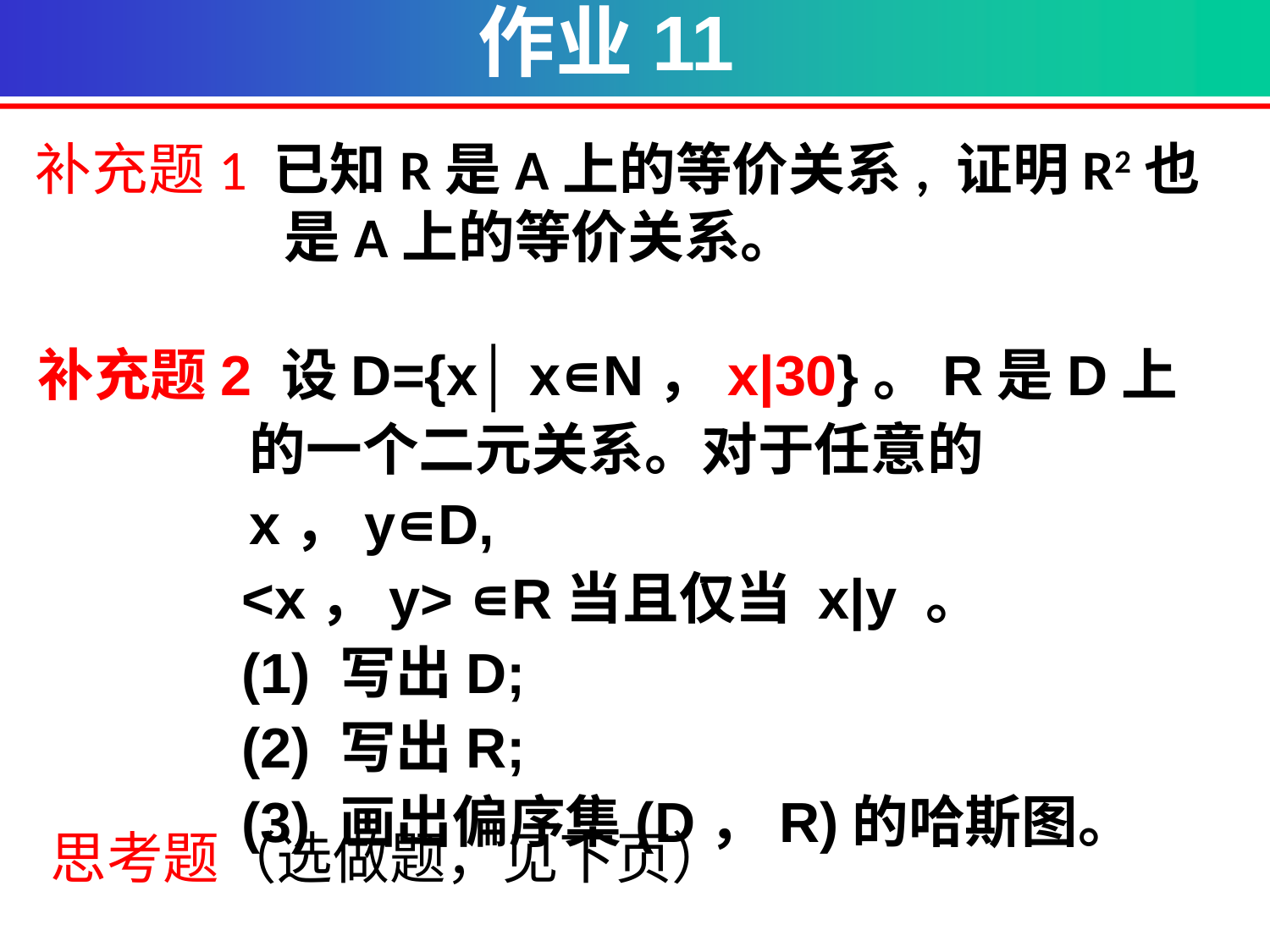

作业11
补充题1 已知R是A上的等价关系, 证明R2也是A上的等价关系。
补充题2 设D={x│ x∊N，x|30}。R是D上的一个二元关系。对于任意的 x，y∊D,
             <x，y> ∊R当且仅当 x|y 。
             (1) 写出D;
             (2) 写出R;
             (3) 画出偏序集(D，R)的哈斯图。

思考题（选做题，见下页）